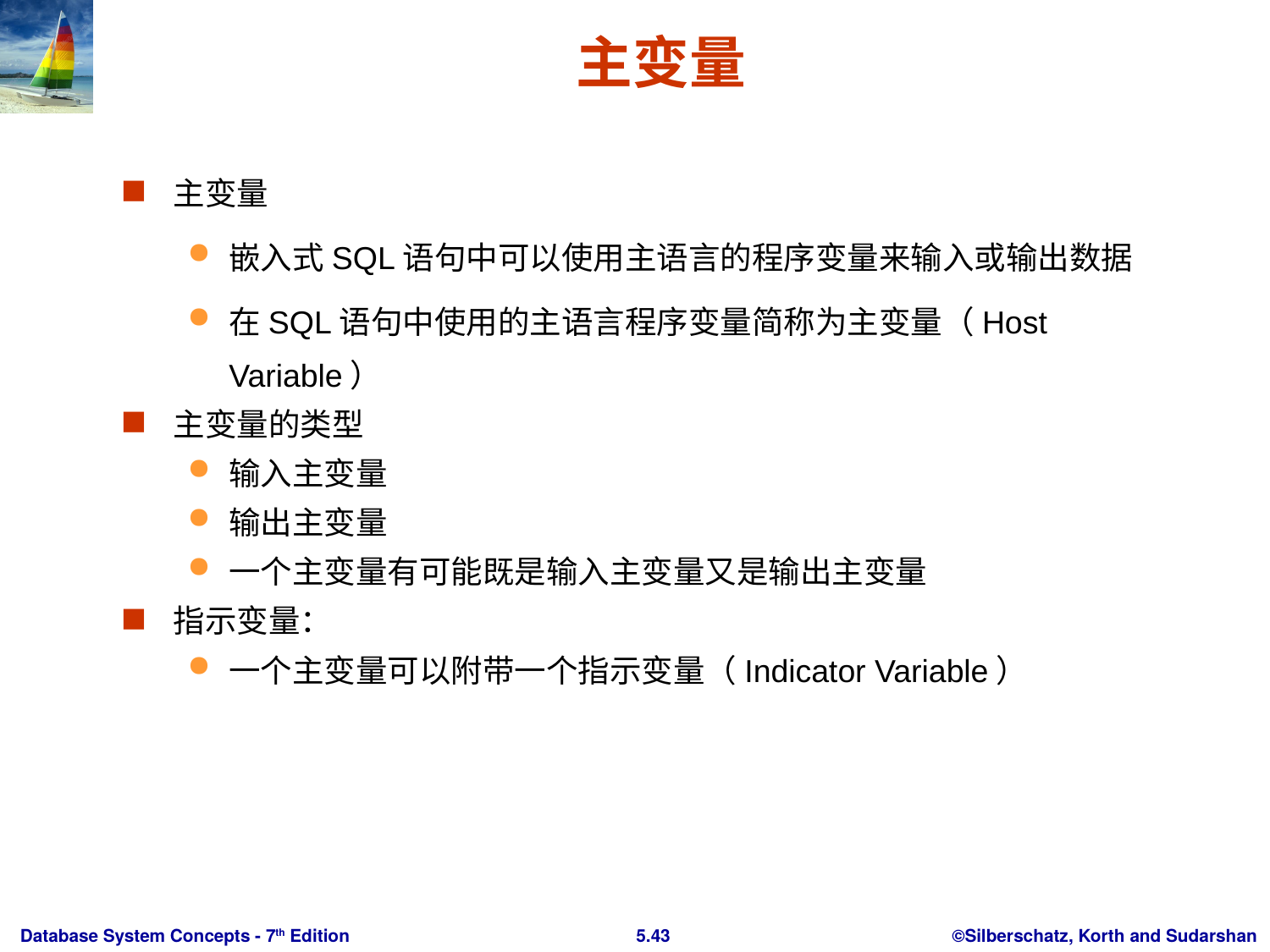

# 主变量
主变量
嵌入式SQL语句中可以使用主语言的程序变量来输入或输出数据
在SQL语句中使用的主语言程序变量简称为主变量（Host Variable）
主变量的类型
输入主变量
输出主变量
一个主变量有可能既是输入主变量又是输出主变量
指示变量：
一个主变量可以附带一个指示变量（Indicator Variable）